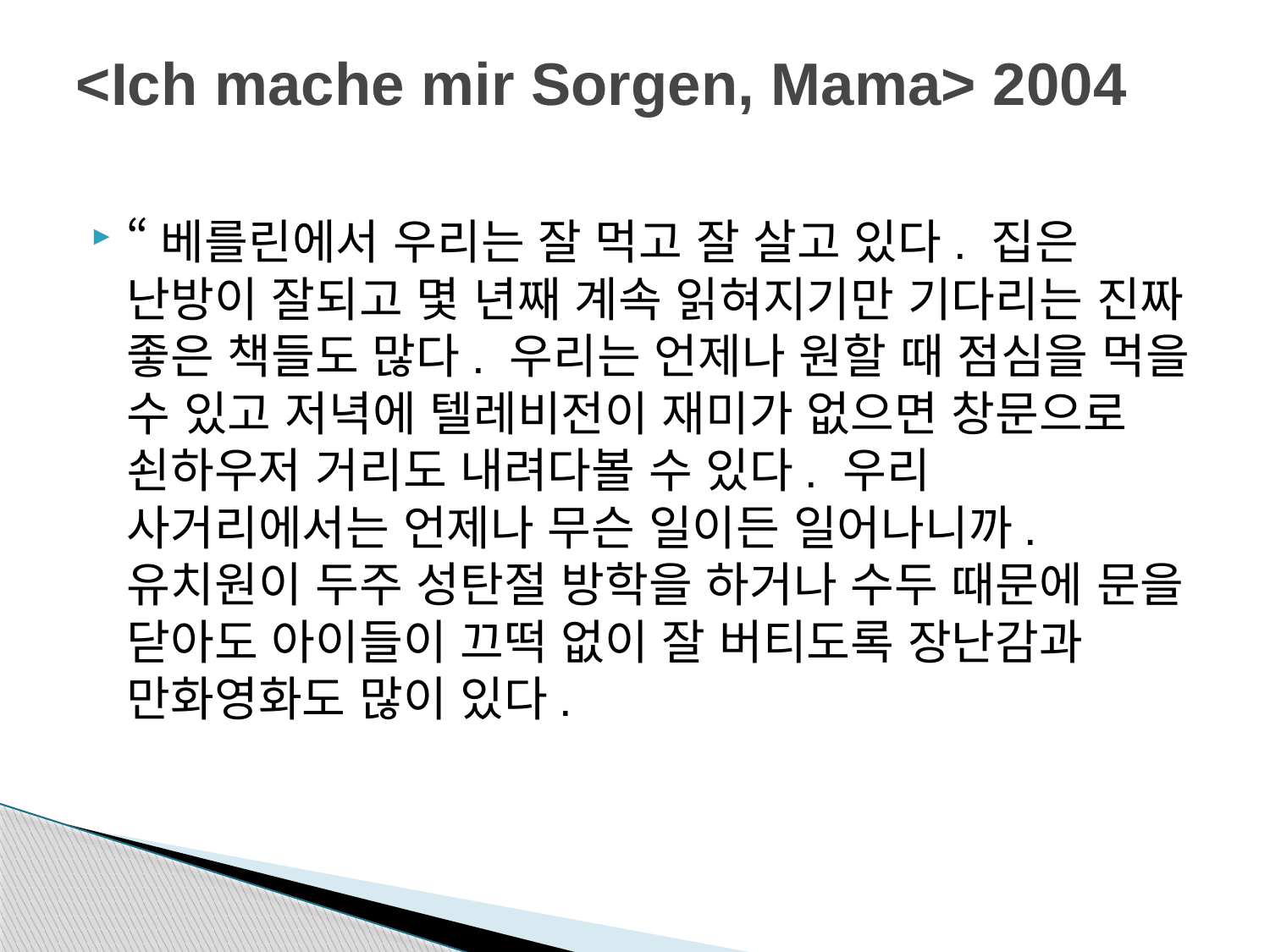

# <Ich mache mir Sorgen, Mama> 2004
“베를린에서 우리는 잘 먹고 잘 살고 있다. 집은 난방이 잘되고 몇 년째 계속 읽혀지기만 기다리는 진짜 좋은 책들도 많다. 우리는 언제나 원할 때 점심을 먹을 수 있고 저녁에 텔레비전이 재미가 없으면 창문으로 쇤하우저 거리도 내려다볼 수 있다. 우리 사거리에서는 언제나 무슨 일이든 일어나니까. 유치원이 두주 성탄절 방학을 하거나 수두 때문에 문을 닫아도 아이들이 끄떡 없이 잘 버티도록 장난감과 만화영화도 많이 있다.